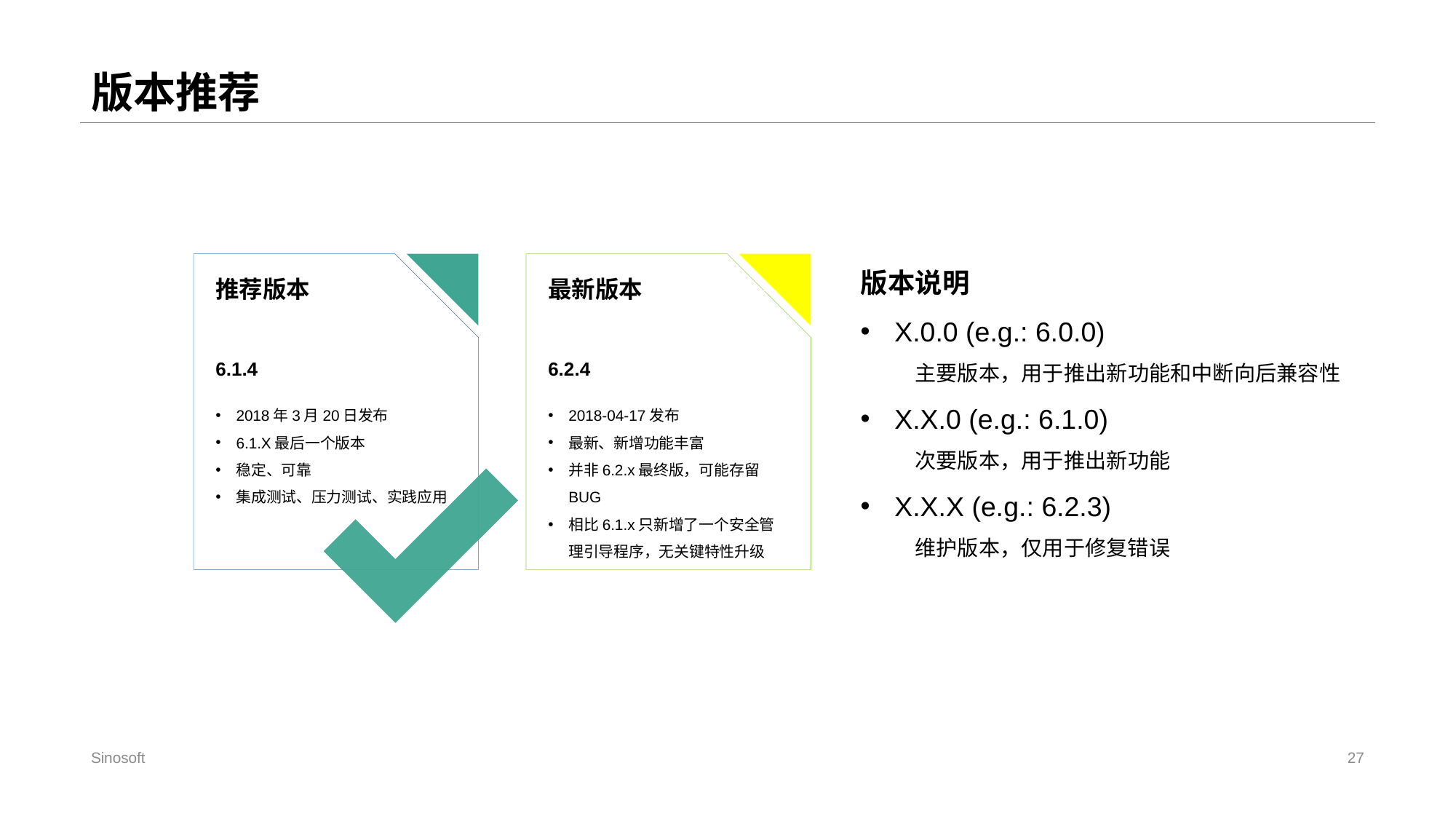

# 版本推荐
版本说明
X.0.0 (e.g.: 6.0.0)
主要版本，用于推出新功能和中断向后兼容性
X.X.0 (e.g.: 6.1.0)
次要版本，用于推出新功能
X.X.X (e.g.: 6.2.3)
维护版本，仅用于修复错误

推荐版本
6.1.4
2018年3月20日发布
6.1.X最后一个版本
稳定、可靠
集成测试、压力测试、实践应用

最新版本
6.2.4
2018-04-17发布
最新、新增功能丰富
并非6.2.x最终版，可能存留BUG
相比6.1.x只新增了一个安全管理引导程序，无关键特性升级

Sinosoft
27